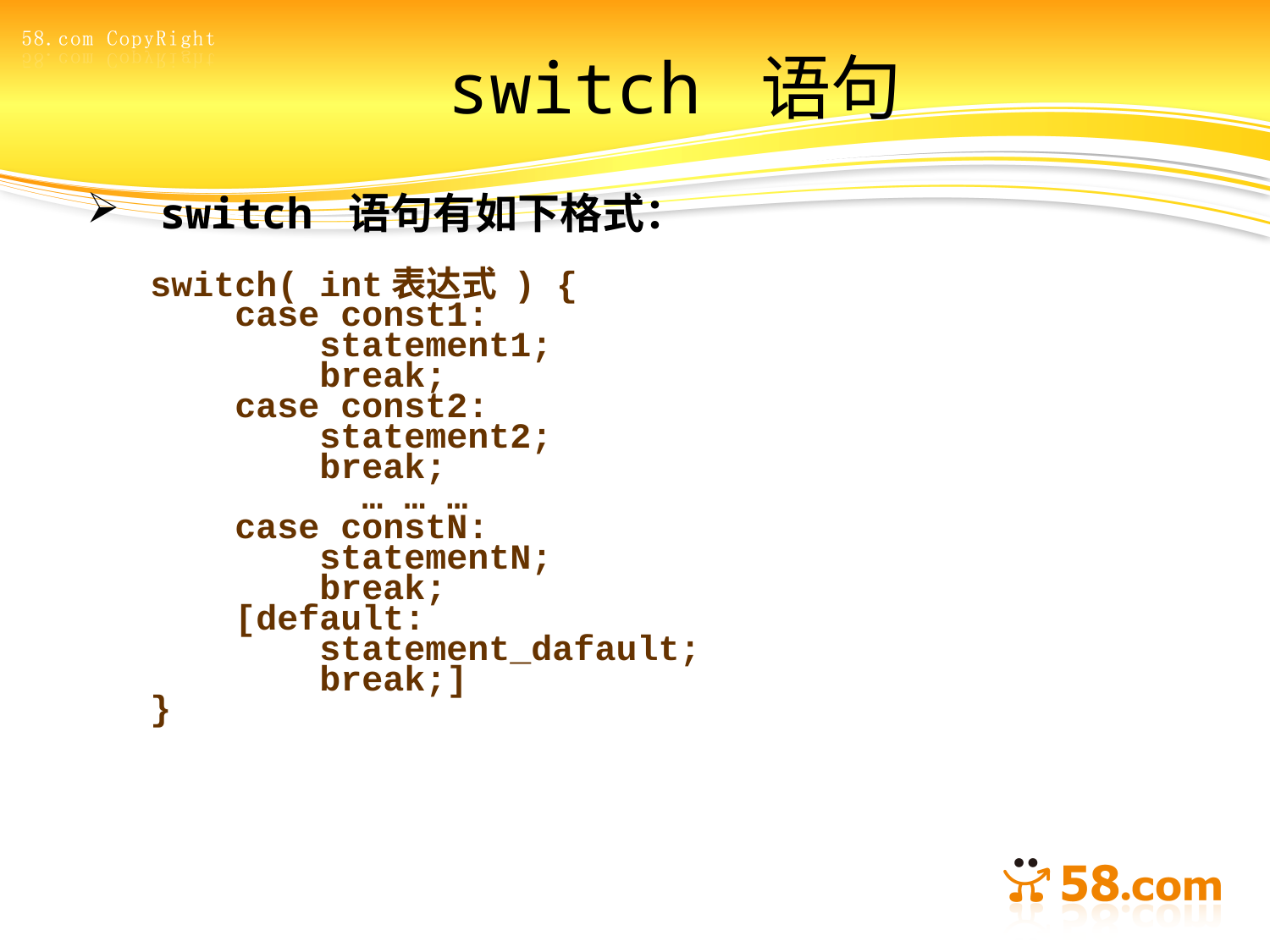

# switch 语句
switch 语句有如下格式：

switch( int表达式 ) {
    case const1:
        statement1;
        break;
    case const2:
        statement2;
        break;
          … … …
    case constN:
        statementN;
        break;
    [default:
        statement_dafault;
        break;]
}